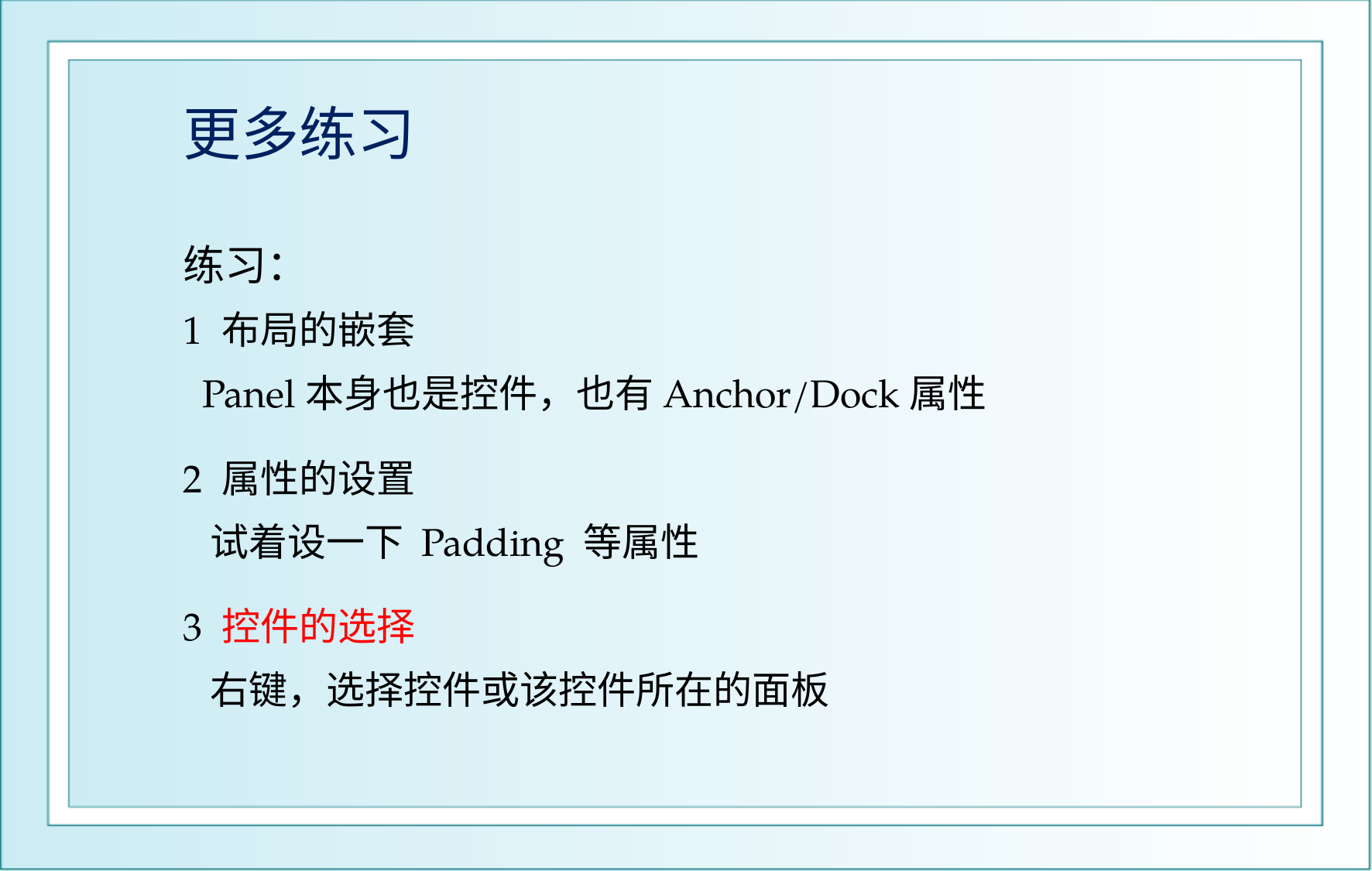

# 更多练习
练习：
1 布局的嵌套
  Panel本身也是控件，也有Anchor/Dock属性
2 属性的设置
  试着设一下 Padding 等属性
3 控件的选择
  右键，选择控件或该控件所在的面板